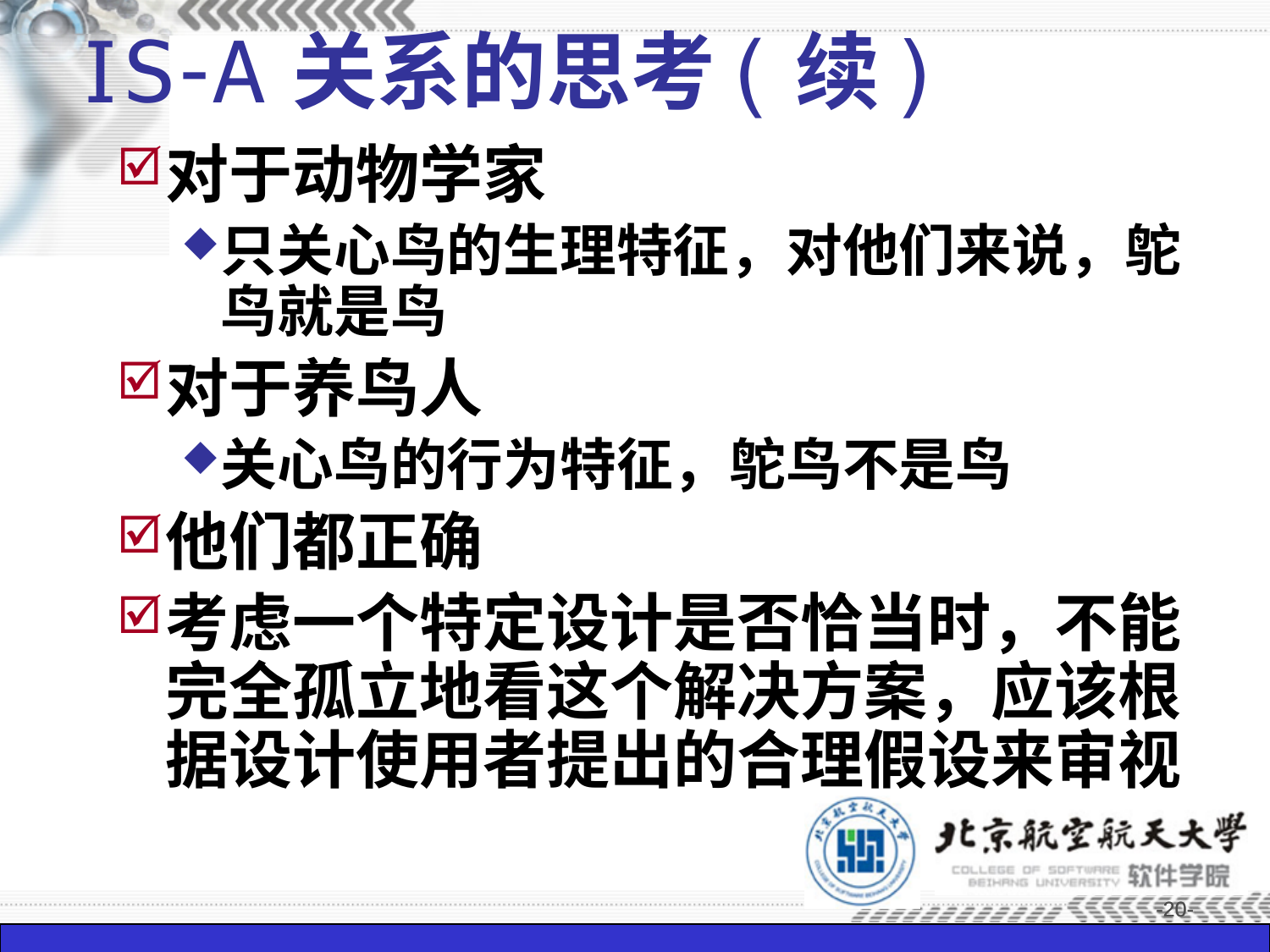

IS-A关系的思考(续)
对于动物学家
只关心鸟的生理特征，对他们来说，鸵鸟就是鸟
对于养鸟人
关心鸟的行为特征，鸵鸟不是鸟
他们都正确
考虑一个特定设计是否恰当时，不能完全孤立地看这个解决方案，应该根据设计使用者提出的合理假设来审视
-20-
-20-